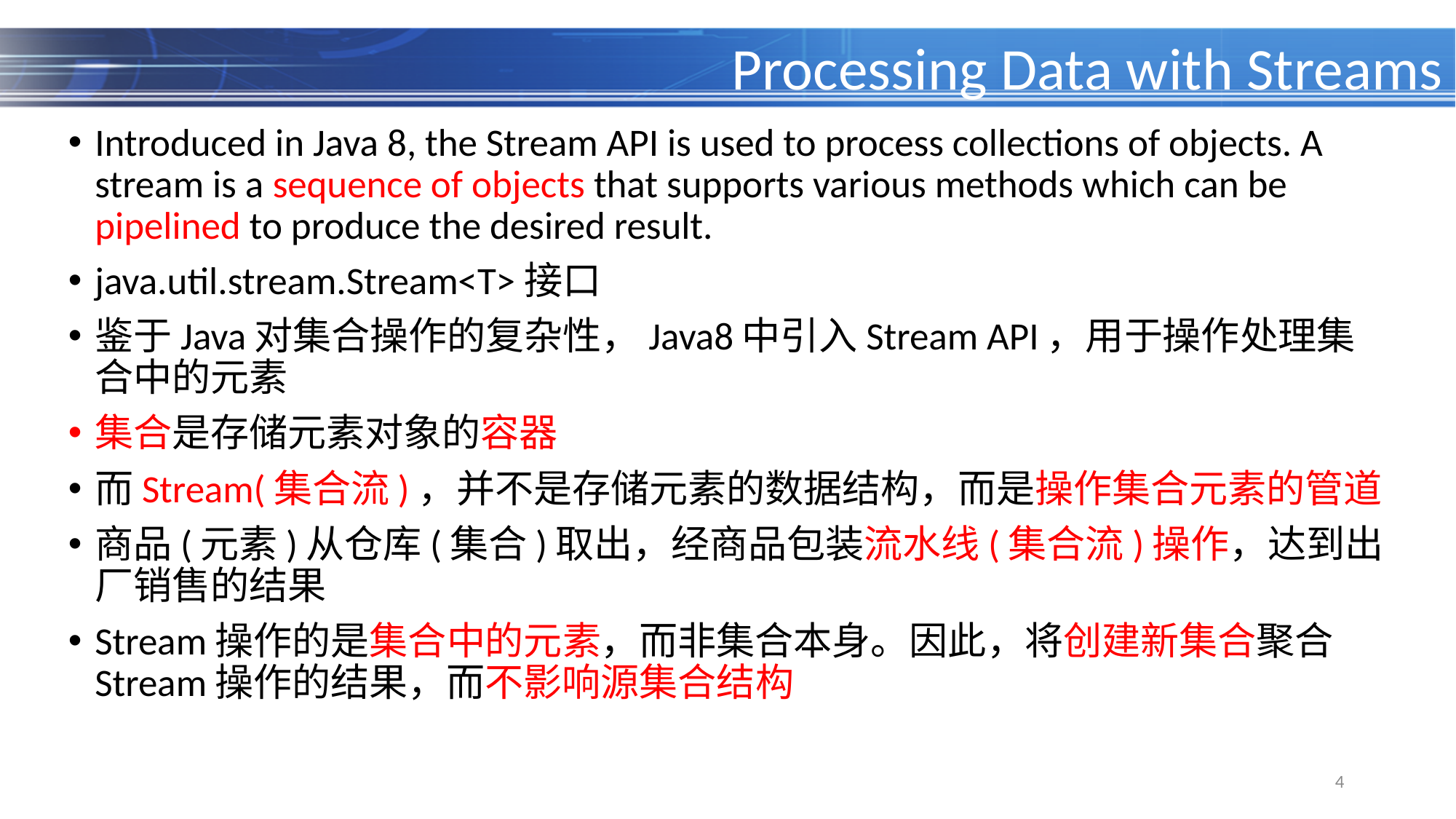

# Processing Data with Streams
Introduced in Java 8, the Stream API is used to process collections of objects. A stream is a sequence of objects that supports various methods which can be pipelined to produce the desired result.
java.util.stream.Stream<T>接口
鉴于Java对集合操作的复杂性，Java8中引入Stream API，用于操作处理集合中的元素
集合是存储元素对象的容器
而Stream(集合流)，并不是存储元素的数据结构，而是操作集合元素的管道
商品(元素)从仓库(集合)取出，经商品包装流水线(集合流)操作，达到出厂销售的结果
Stream操作的是集合中的元素，而非集合本身。因此，将创建新集合聚合Stream操作的结果，而不影响源集合结构
4